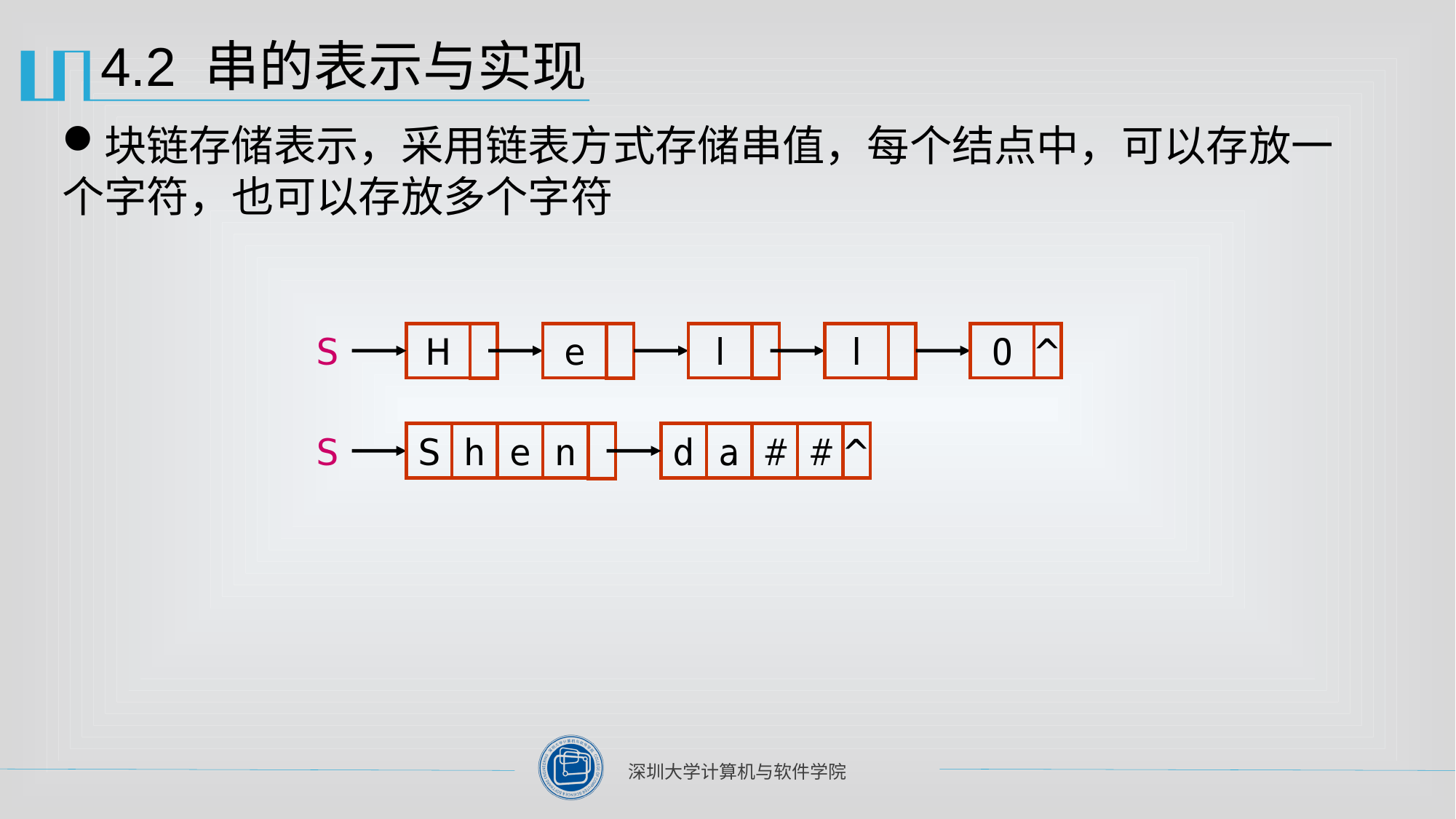

# 4.2 串的表示与实现
块链存储表示，采用链表方式存储串值，每个结点中，可以存放一个字符，也可以存放多个字符

S
H

e

l

l

0
^

S
S
h
e
n

d
a
#
#
^

12